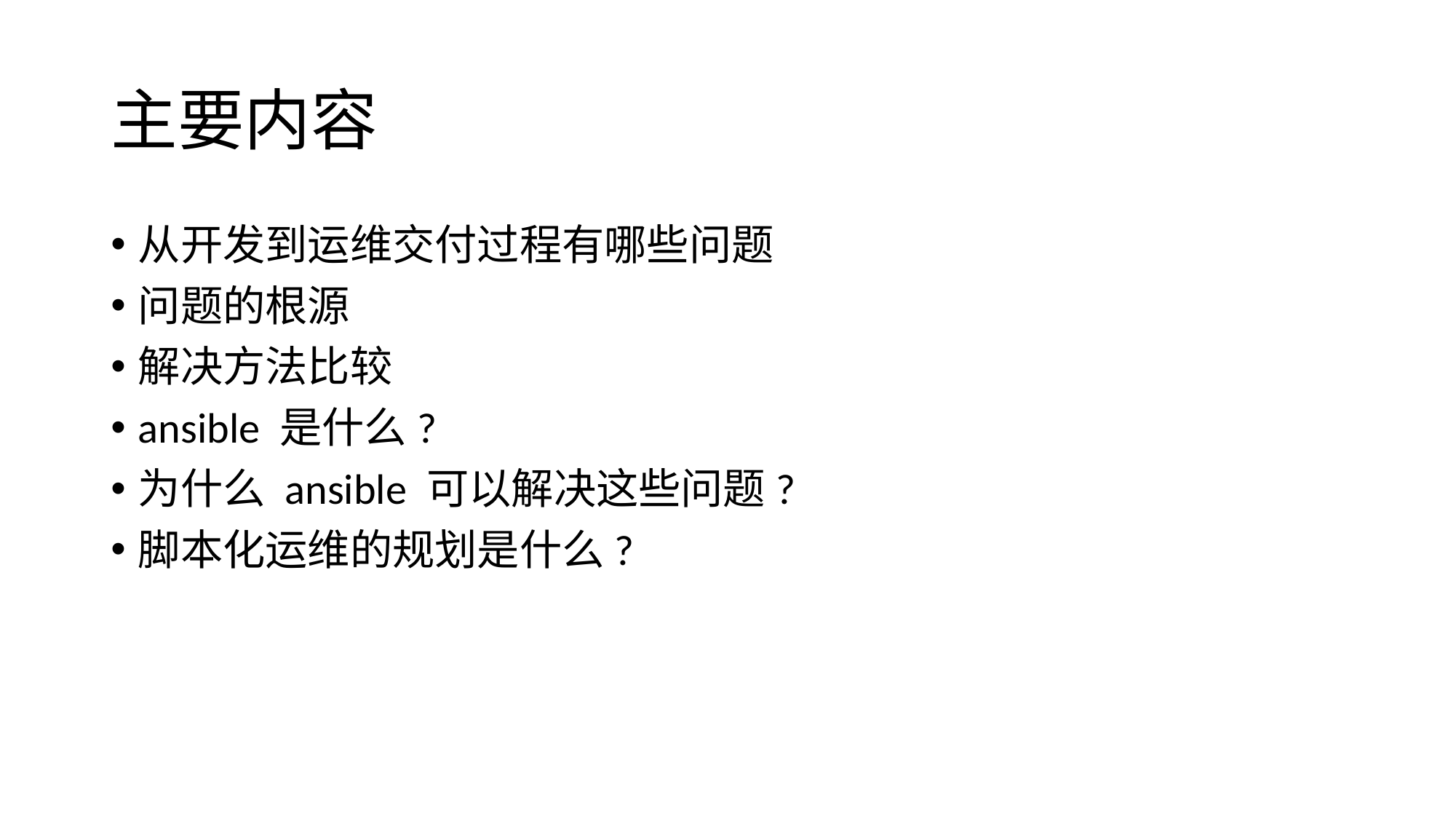

# 主要内容
从开发到运维交付过程有哪些问题
问题的根源
解决方法比较
ansible 是什么?
为什么 ansible 可以解决这些问题?
脚本化运维的规划是什么?